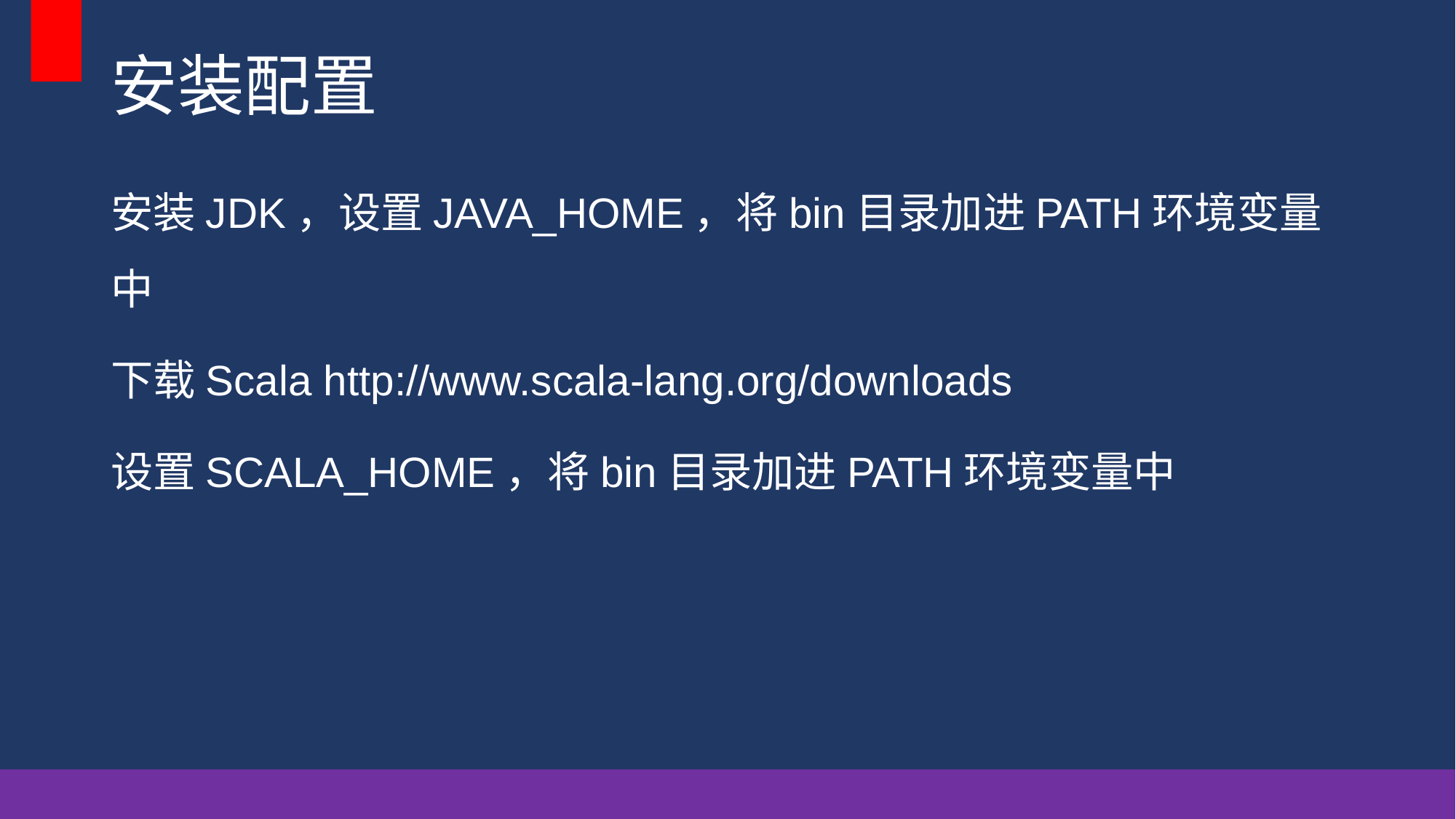

# 安装配置
安装JDK，设置JAVA_HOME，将bin目录加进PATH环境变量中
下载Scala http://www.scala-lang.org/downloads
设置SCALA_HOME，将bin目录加进PATH环境变量中